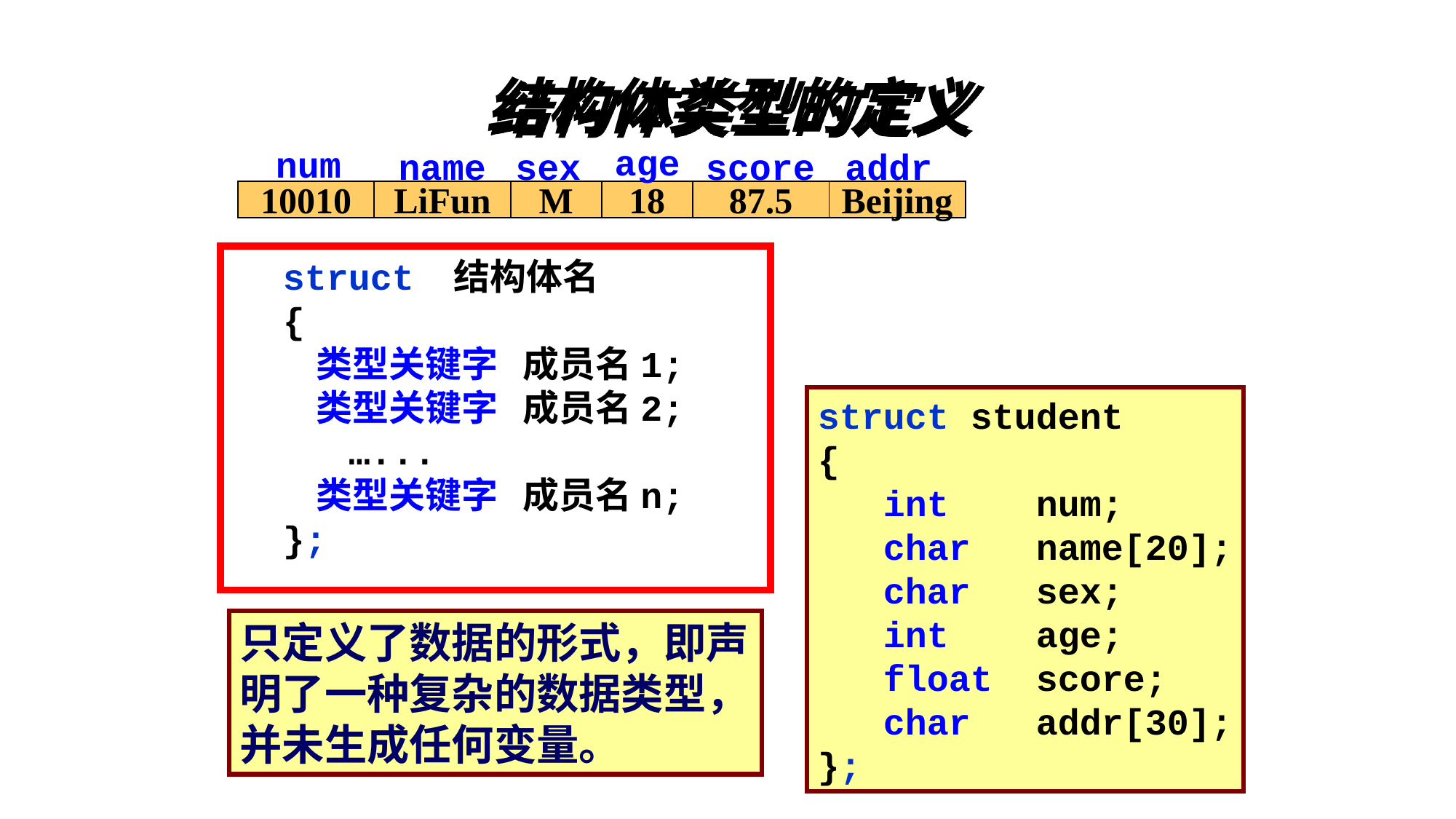

结构体类型的定义
age
num
name
sex
score
addr
10010
LiFun
M
18
87.5
Beijing

struct  结构体名
{
   类型关键字   成员名1;
   类型关键字   成员名2;
   …...
   类型关键字   成员名n;
};
struct student
{
   int    num;
   char   name[20];
   char   sex;
   int    age;
   float  score;
   char   addr[30];
};
只定义了数据的形式，即声明了一种复杂的数据类型，并未生成任何变量。